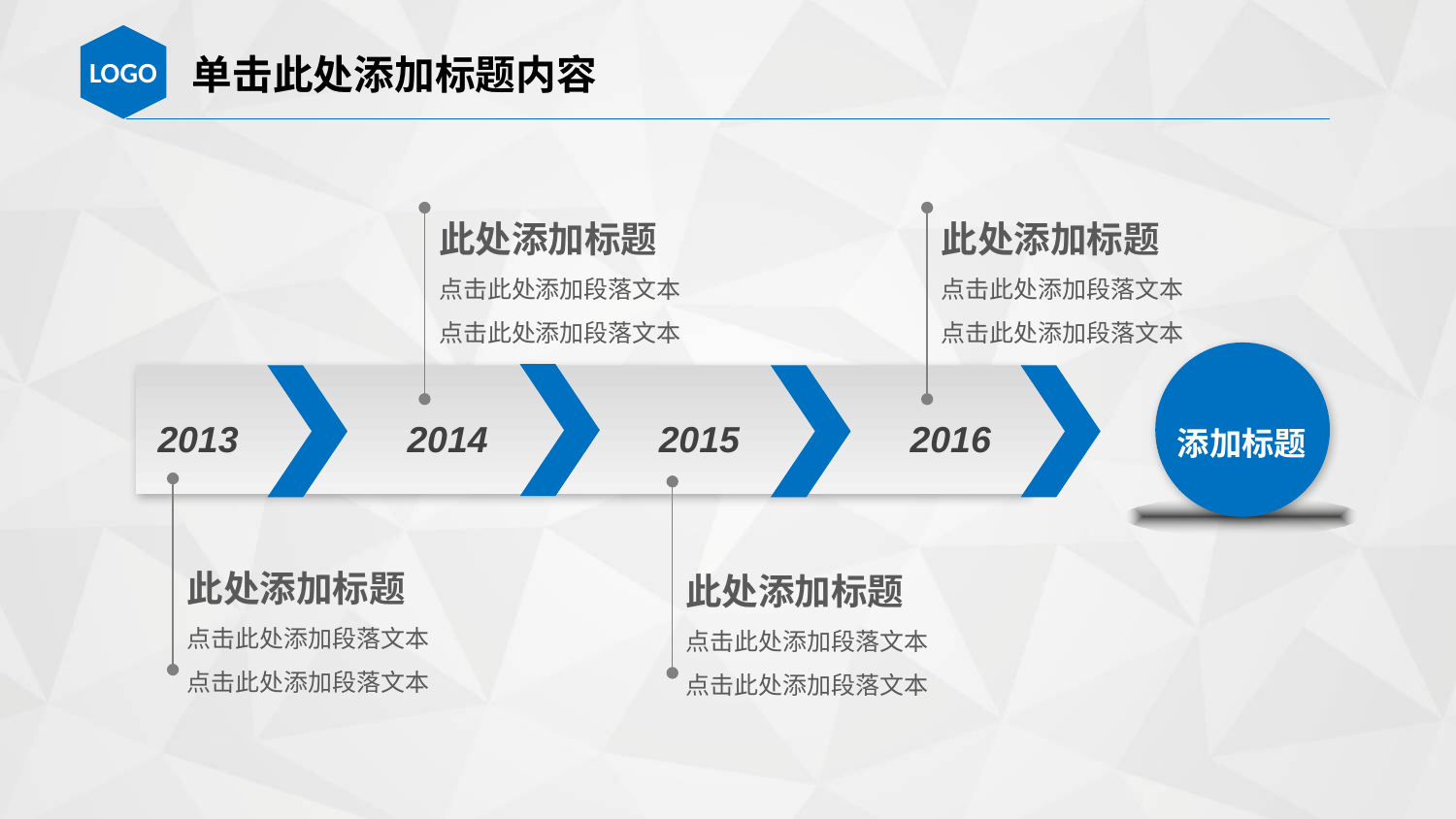

单击此处添加标题内容
此处添加标题
点击此处添加段落文本
点击此处添加段落文本
此处添加标题
点击此处添加段落文本
点击此处添加段落文本

添加标题
2013
2014
2015
2016
此处添加标题
点击此处添加段落文本
点击此处添加段落文本
此处添加标题
点击此处添加段落文本
点击此处添加段落文本